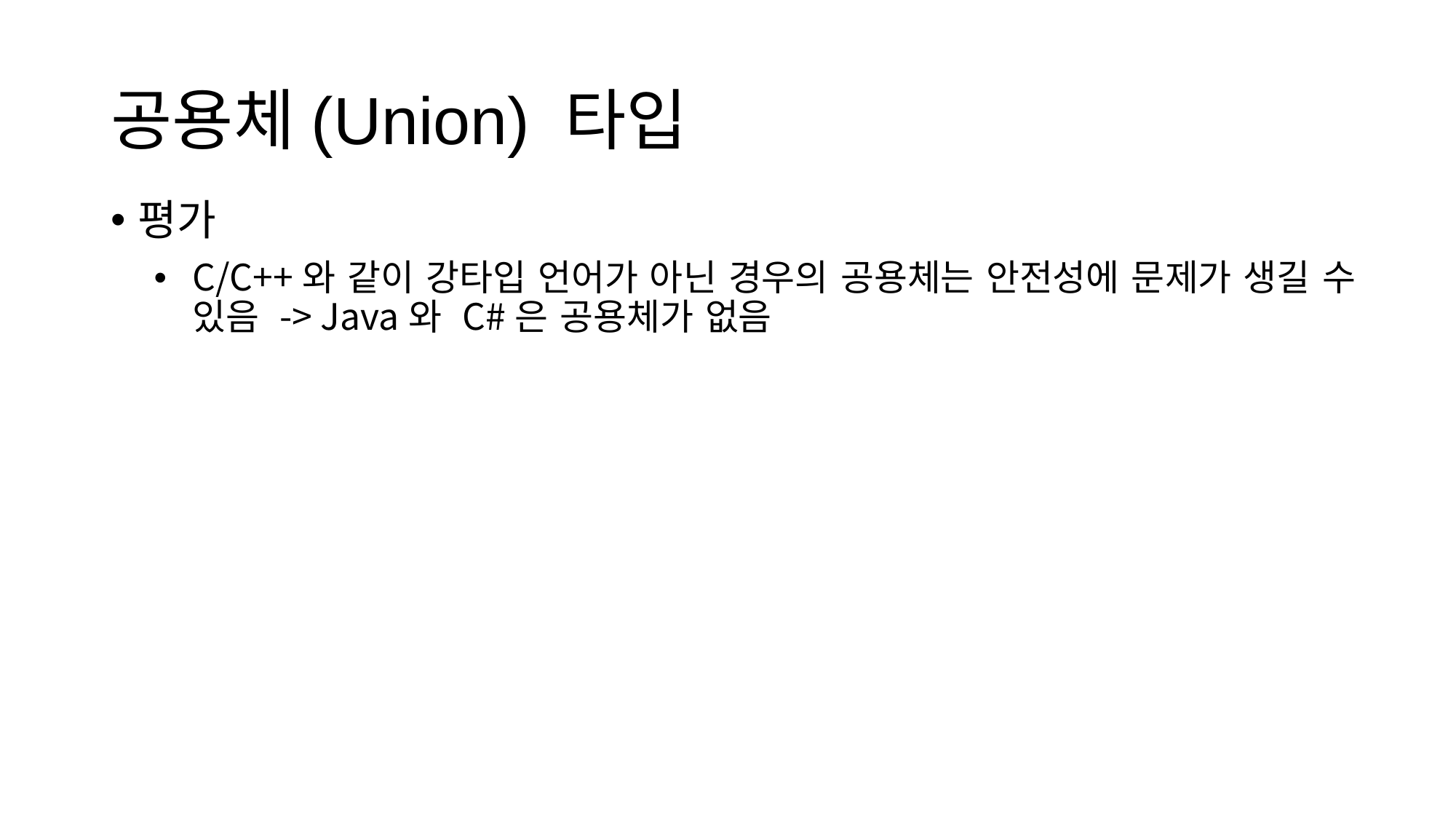

# 공용체(Union) 타입
평가
C/C++와 같이 강타입 언어가 아닌 경우의 공용체는 안전성에 문제가 생길 수 있음 -> Java와 C#은 공용체가 없음